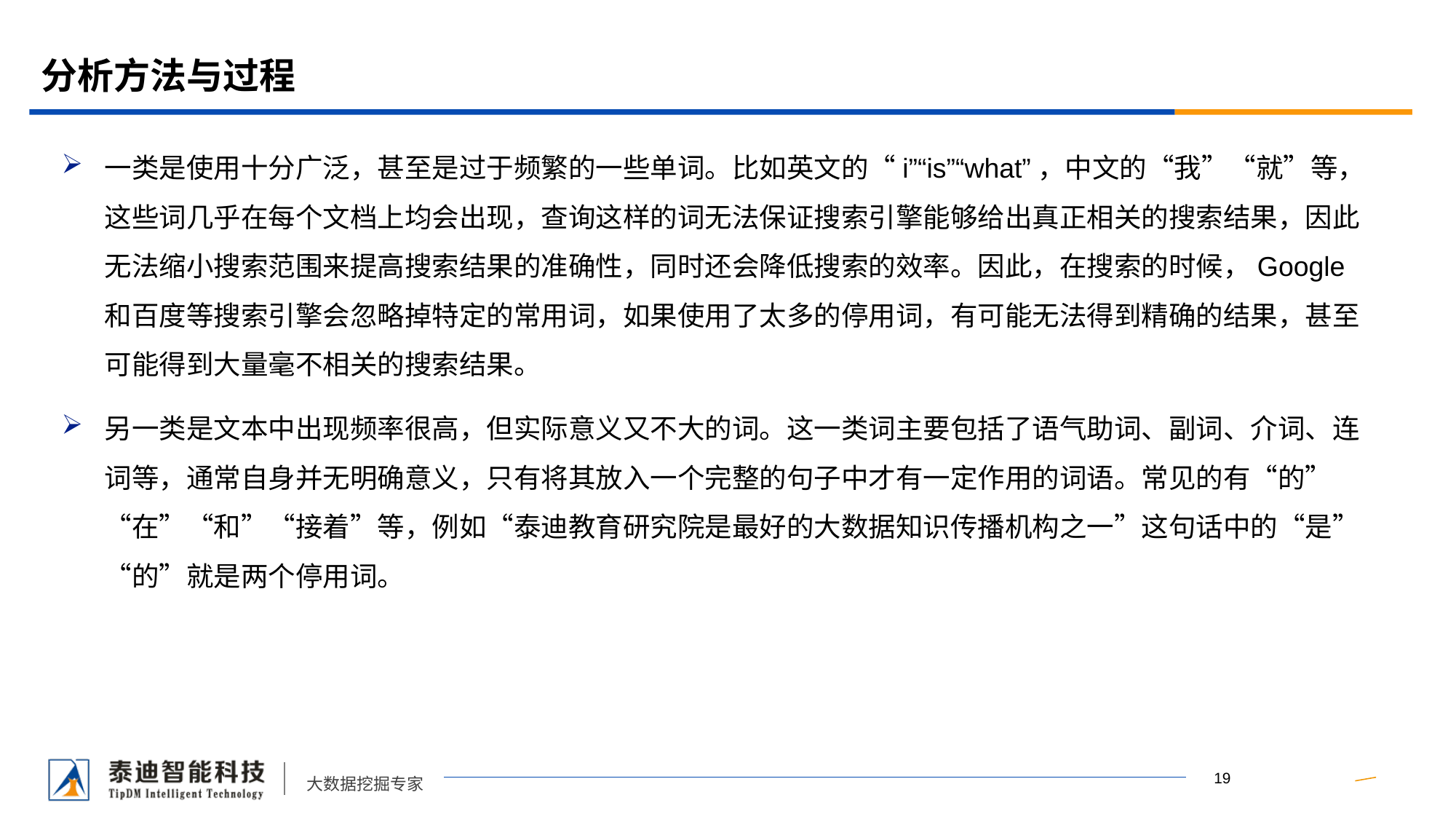

# 分析方法与过程
一类是使用十分广泛，甚至是过于频繁的一些单词。比如英文的“i”“is”“what”，中文的“我”“就”等，这些词几乎在每个文档上均会出现，查询这样的词无法保证搜索引擎能够给出真正相关的搜索结果，因此无法缩小搜索范围来提高搜索结果的准确性，同时还会降低搜索的效率。因此，在搜索的时候，Google和百度等搜索引擎会忽略掉特定的常用词，如果使用了太多的停用词，有可能无法得到精确的结果，甚至可能得到大量毫不相关的搜索结果。
另一类是文本中出现频率很高，但实际意义又不大的词。这一类词主要包括了语气助词、副词、介词、连词等，通常自身并无明确意义，只有将其放入一个完整的句子中才有一定作用的词语。常见的有“的”“在”“和”“接着”等，例如“泰迪教育研究院是最好的大数据知识传播机构之一”这句话中的“是”“的”就是两个停用词。